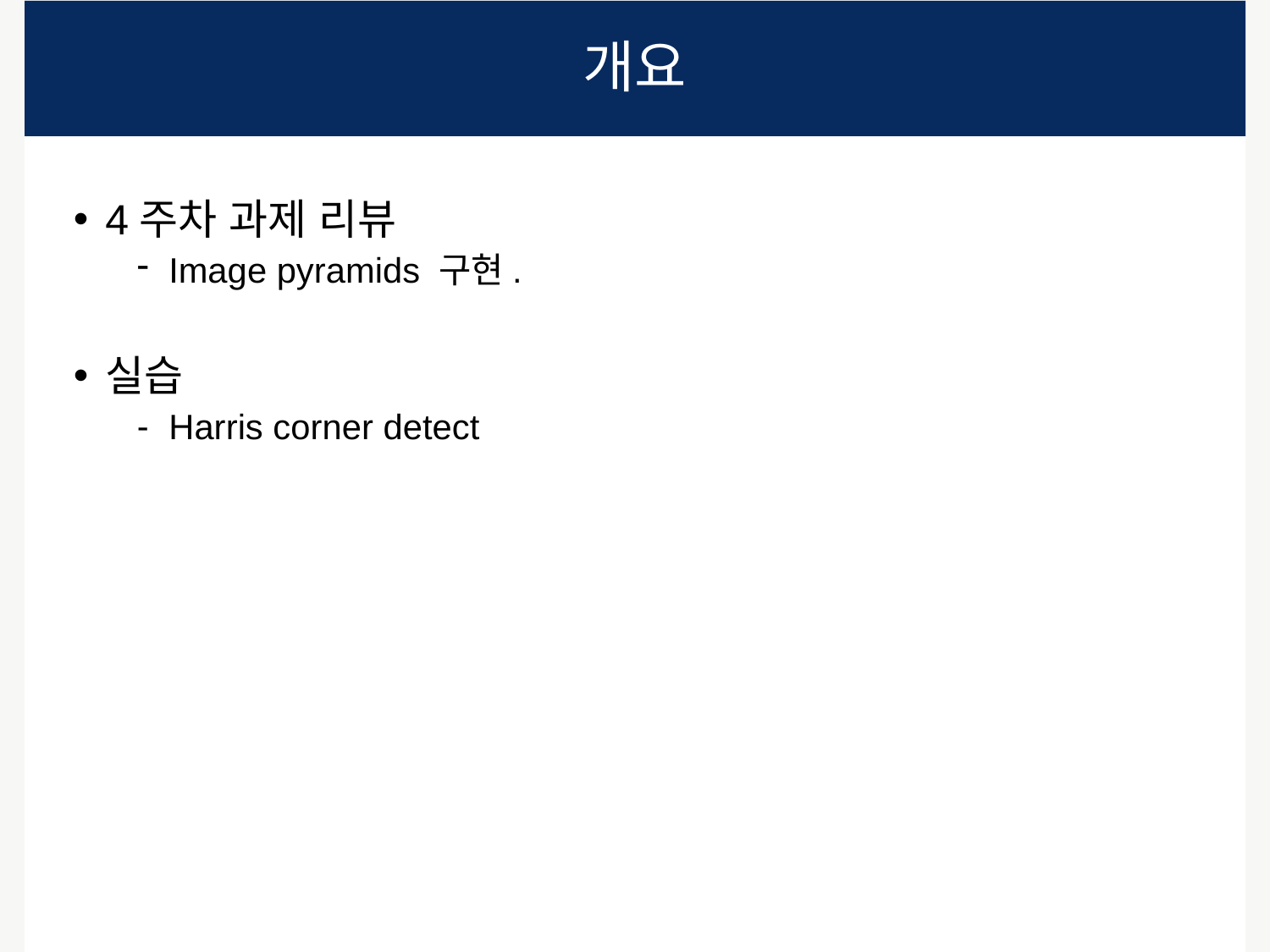

# 개요
4주차 과제 리뷰
Image pyramids 구현.

실습
Harris corner detect